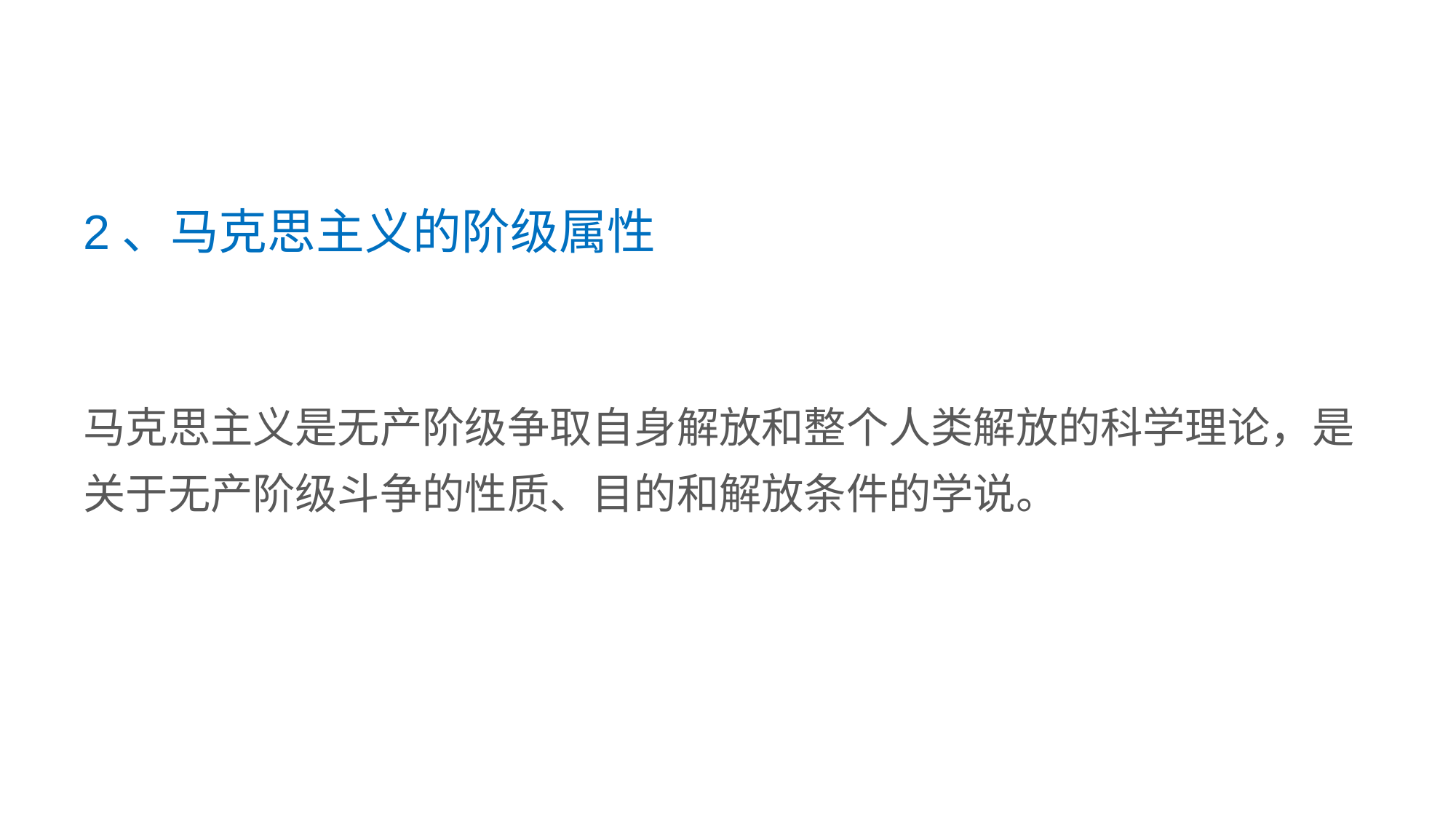

#
2、马克思主义的阶级属性

马克思主义是无产阶级争取自身解放和整个人类解放的科学理论，是关于无产阶级斗争的性质、目的和解放条件的学说。